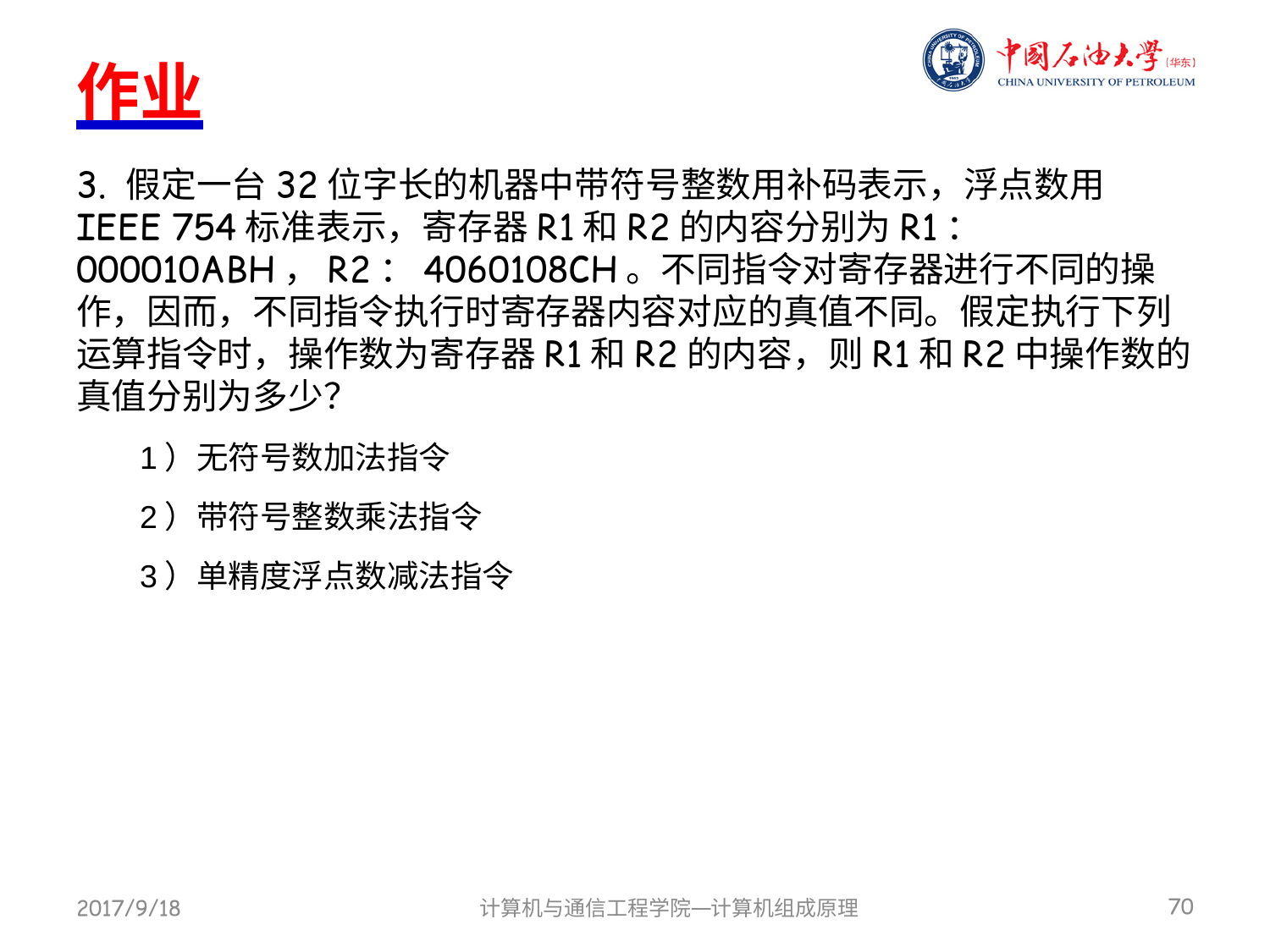

# 作业
3. 假定一台32位字长的机器中带符号整数用补码表示，浮点数用IEEE 754标准表示，寄存器R1和R2的内容分别为R1：000010ABH，R2：4060108CH。不同指令对寄存器进行不同的操作，因而，不同指令执行时寄存器内容对应的真值不同。假定执行下列运算指令时，操作数为寄存器R1和R2的内容，则R1和R2中操作数的真值分别为多少？
1）无符号数加法指令
2）带符号整数乘法指令
3）单精度浮点数减法指令
2017/9/18
计算机与通信工程学院—计算机组成原理
70